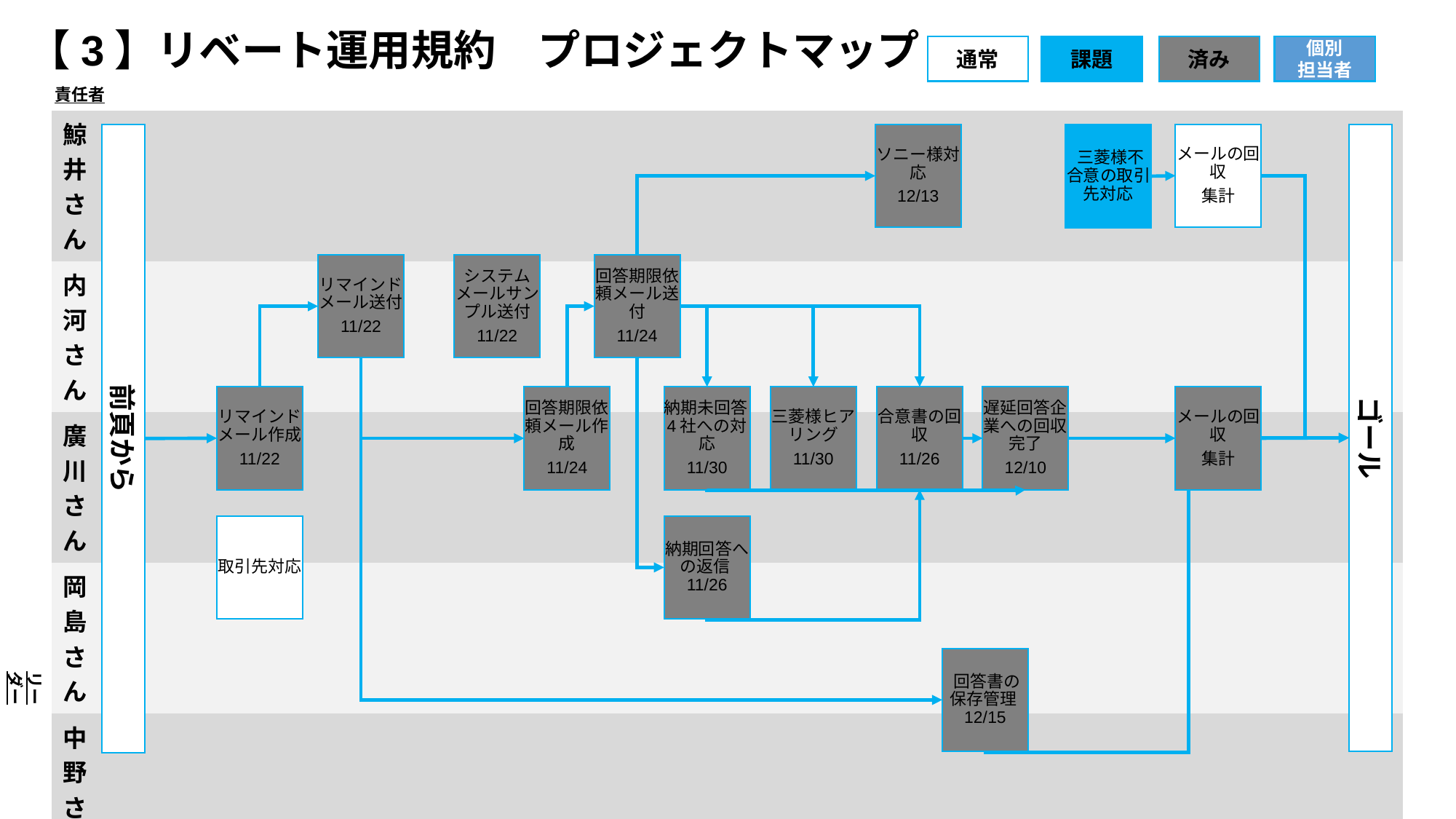

【3】リベート運用規約　プロジェクトマップ
通常
課題
済み
個別
担当者
責任者
| 鯨井さん |  |
| --- | --- |
| 内河さん |  |
| 廣川さん |  |
| 岡島さん |  |
| 中野さん |  |
メールの回収
集計
前頁から
ゴール
ソニー様対応
12/13
​三菱様不合意の取引先対応
リマインドメール送付
11/22
システムメールサンプル送付
11/22
回答期限依頼メール送付
11/24
リマインドメール作成
11/22
回答期限依頼メール作成
11/24
納期未回答4社への対応
11/30
三菱様ヒアリング
11/30
合意書の回収
11/26
遅延回答企業への回収完了
12/10
メールの回収
集計
取引先対応
納期回答への返信11/26
​回答書の保存管理12/15
リーダー